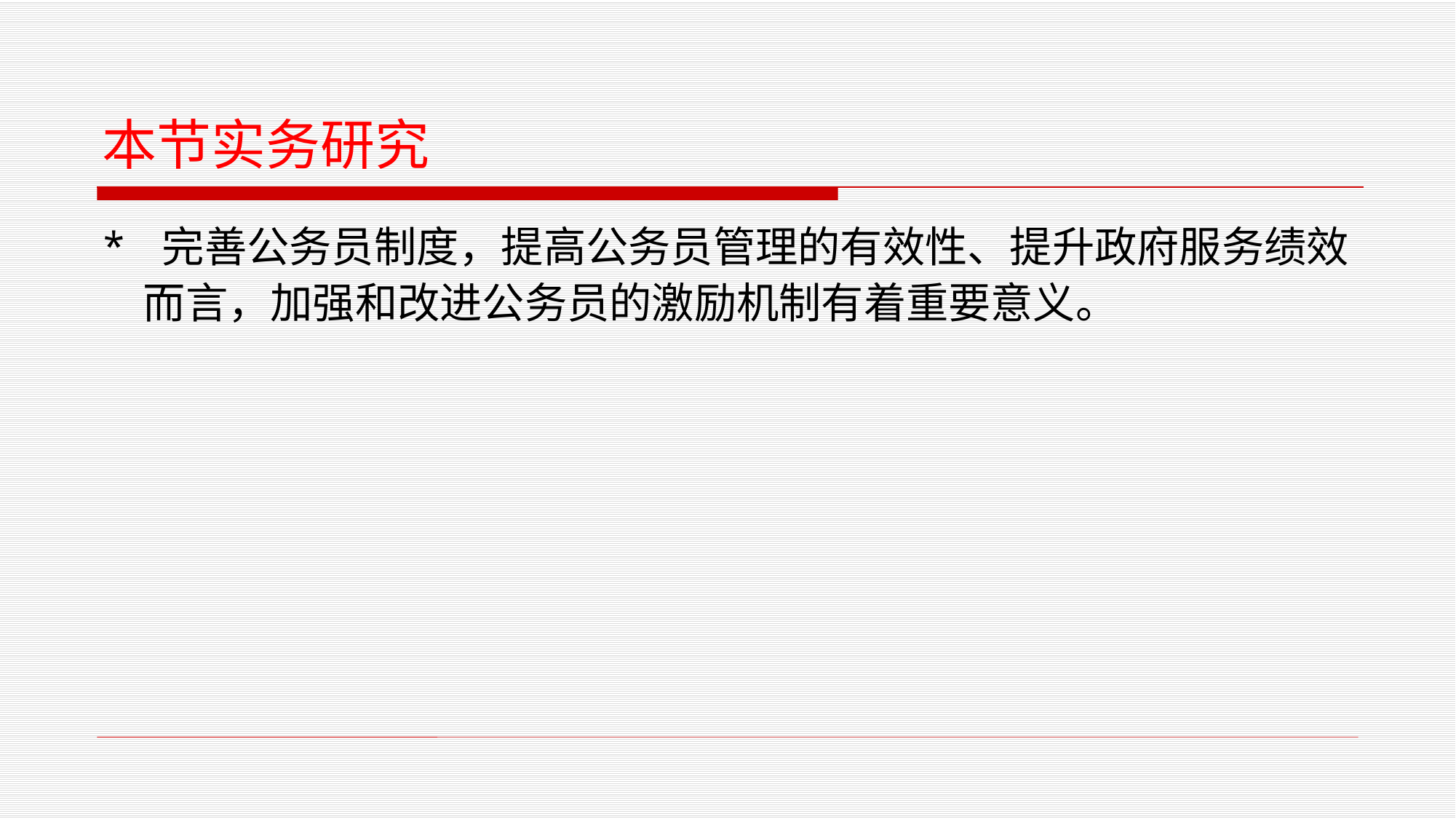

# 本节实务研究
* 完善公务员制度，提高公务员管理的有效性、提升政府服务绩效而言，加强和改进公务员的激励机制有着重要意义。